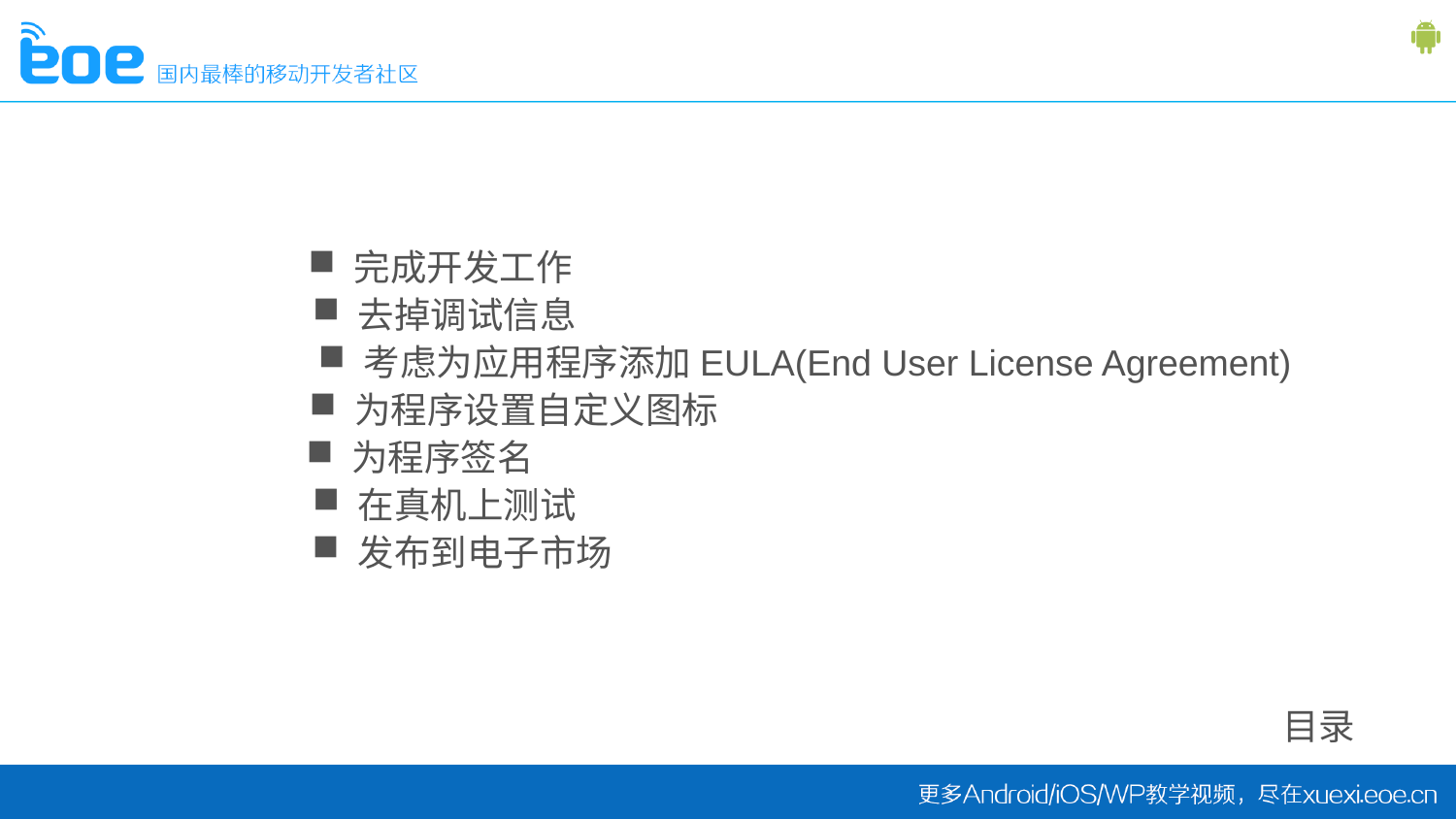

完成开发工作
去掉调试信息
考虑为应用程序添加EULA(End User License Agreement)
为程序设置自定义图标
为程序签名
在真机上测试
发布到电子市场
目录